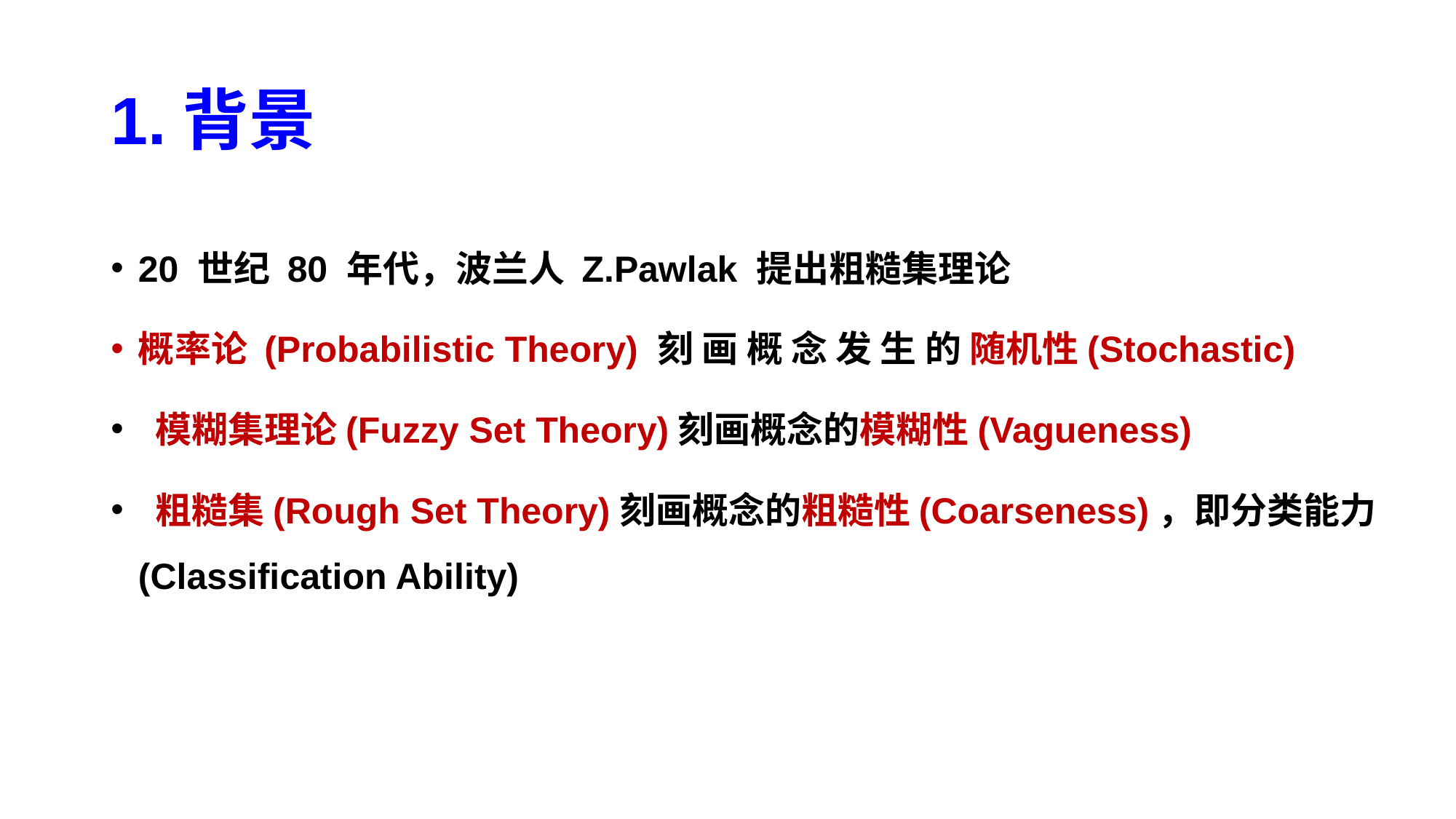

# 1.背景
20 世纪 80 年代，波兰人 Z.Pawlak 提出粗糙集理论
概率论 (Probabilistic Theory) 刻 画 概 念 发 生 的 随机性(Stochastic)
 模糊集理论(Fuzzy Set Theory)刻画概念的模糊性(Vagueness)
 粗糙集(Rough Set Theory)刻画概念的粗糙性(Coarseness)，即分类能力(Classification Ability)